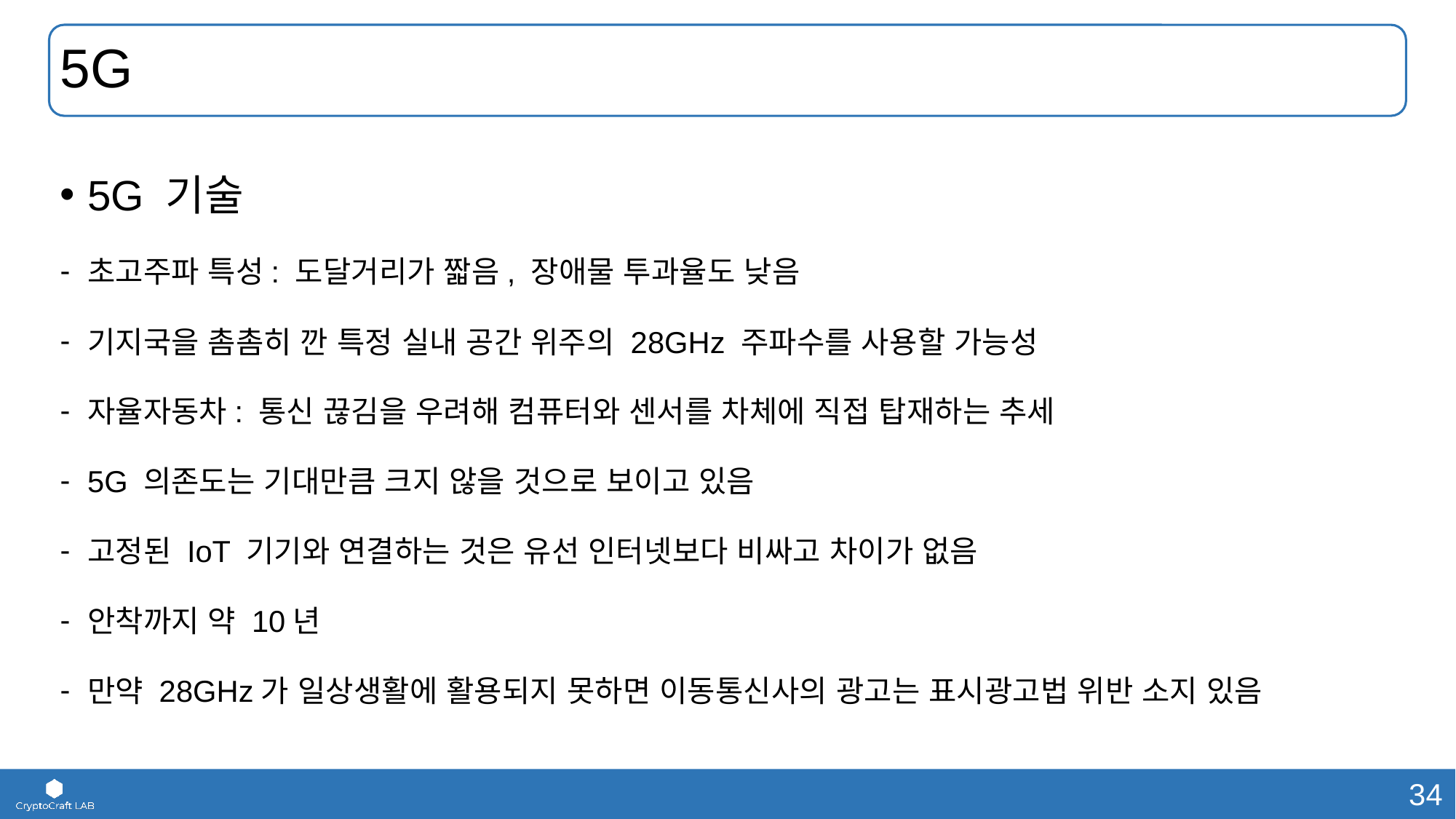

# 5G
5G 기술
초고주파 특성: 도달거리가 짧음, 장애물 투과율도 낮음
기지국을 촘촘히 깐 특정 실내 공간 위주의 28GHz 주파수를 사용할 가능성
자율자동차: 통신 끊김을 우려해 컴퓨터와 센서를 차체에 직접 탑재하는 추세
5G 의존도는 기대만큼 크지 않을 것으로 보이고 있음
고정된 IoT 기기와 연결하는 것은 유선 인터넷보다 비싸고 차이가 없음
안착까지 약 10년
만약 28GHz가 일상생활에 활용되지 못하면 이동통신사의 광고는 표시광고법 위반 소지 있음